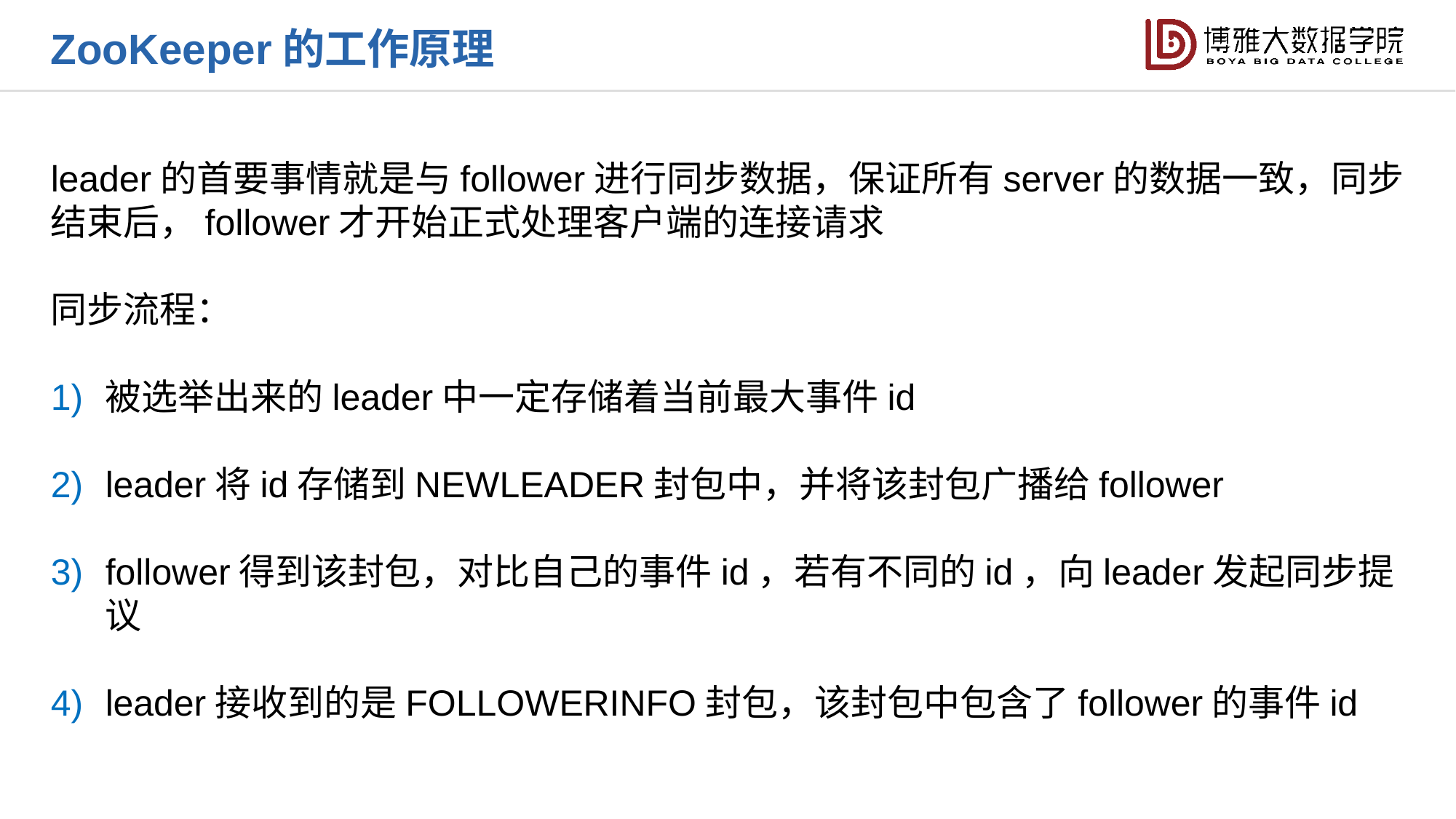

ZooKeeper的工作原理

leader的首要事情就是与follower进行同步数据，保证所有server的数据一致，同步结束后，follower才开始正式处理客户端的连接请求

同步流程：

被选举出来的leader中一定存储着当前最大事件id

leader将id存储到NEWLEADER封包中，并将该封包广播给follower

follower得到该封包，对比自己的事件id，若有不同的id，向leader发起同步提议

leader接收到的是FOLLOWERINFO封包，该封包中包含了follower的事件id